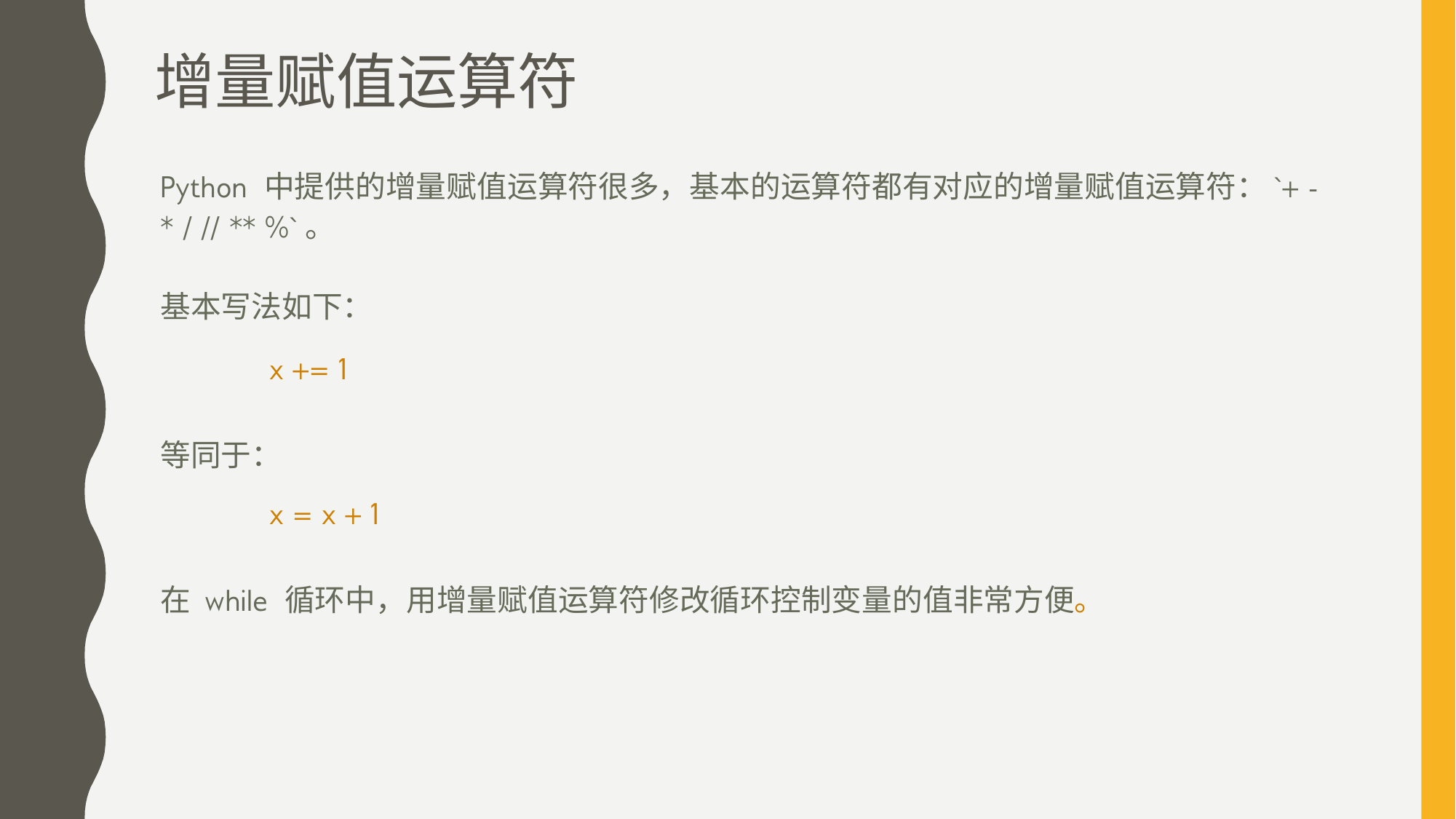

# 增量赋值运算符
Python 中提供的增量赋值运算符很多，基本的运算符都有对应的增量赋值运算符：`+ - * / // ** %`。

基本写法如下：
	x += 1

等同于：
	x = x + 1

在 while 循环中，用增量赋值运算符修改循环控制变量的值非常方便。